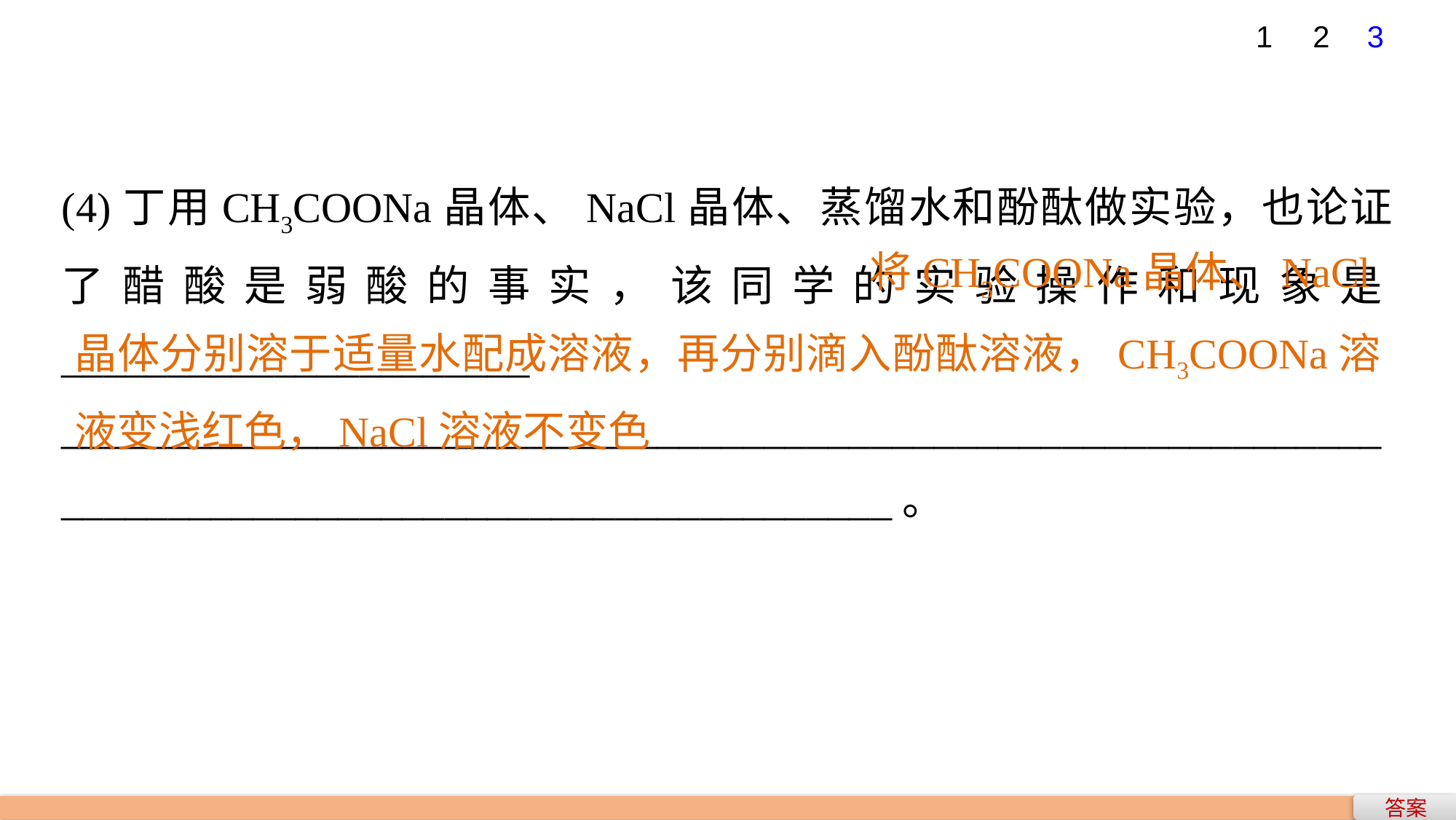

1
2
3
(4)丁用CH3COONa晶体、NaCl晶体、蒸馏水和酚酞做实验，也论证了醋酸是弱酸的事实，该同学的实验操作和现象是______________________
______________________________________________________________
_______________________________________。
                                                                               将CH3COONa晶体、NaCl晶体分别溶于适量水配成溶液，再分别滴入酚酞溶液，CH3COONa溶液变浅红色，NaCl溶液不变色
答案